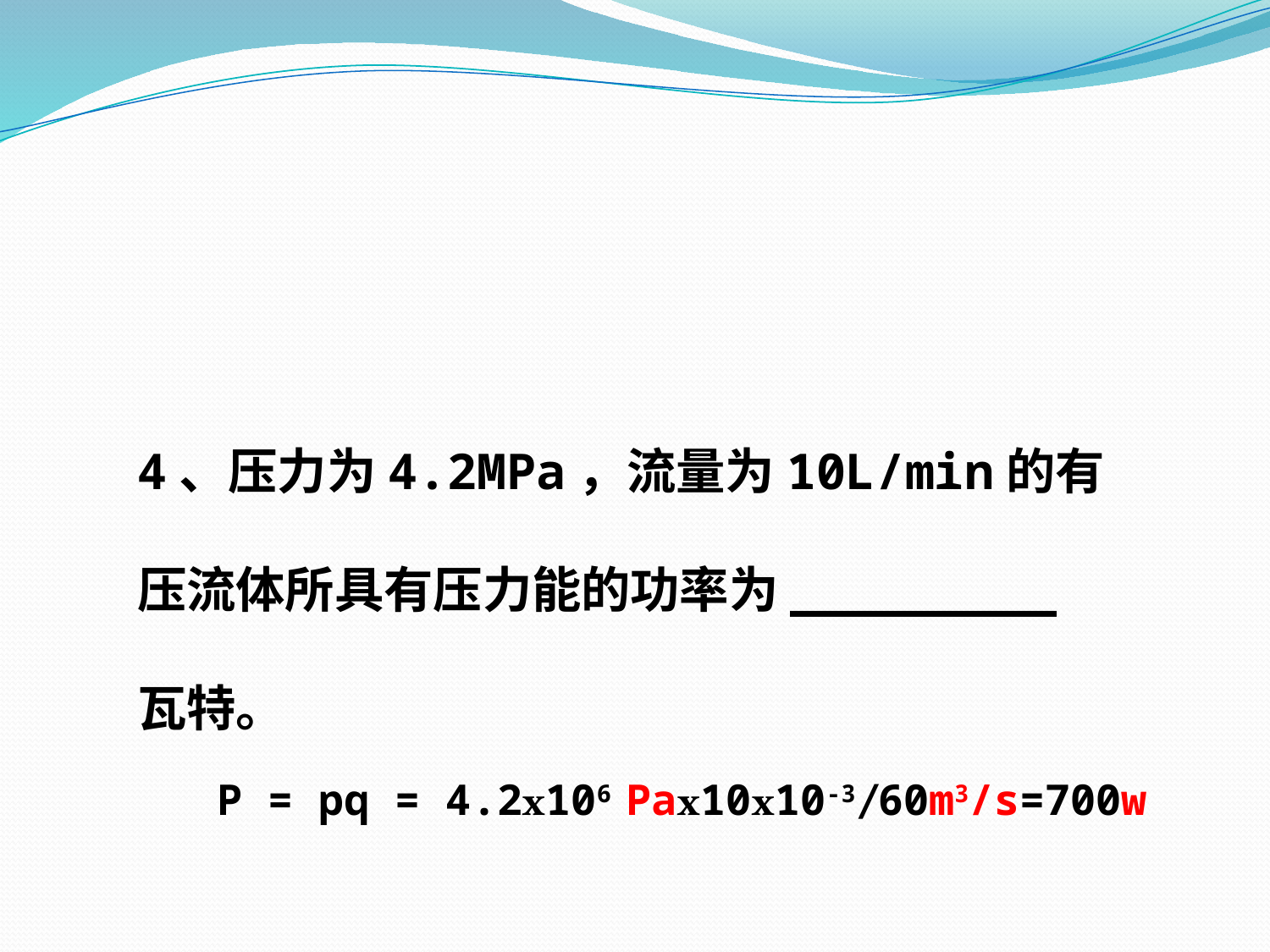

4、压力为4.2MPa，流量为10L/min的有压流体所具有压力能的功率为_________瓦特。

P = pq = 4.2ⅹ106 Paⅹ10ⅹ10-3∕60m3/s=700w